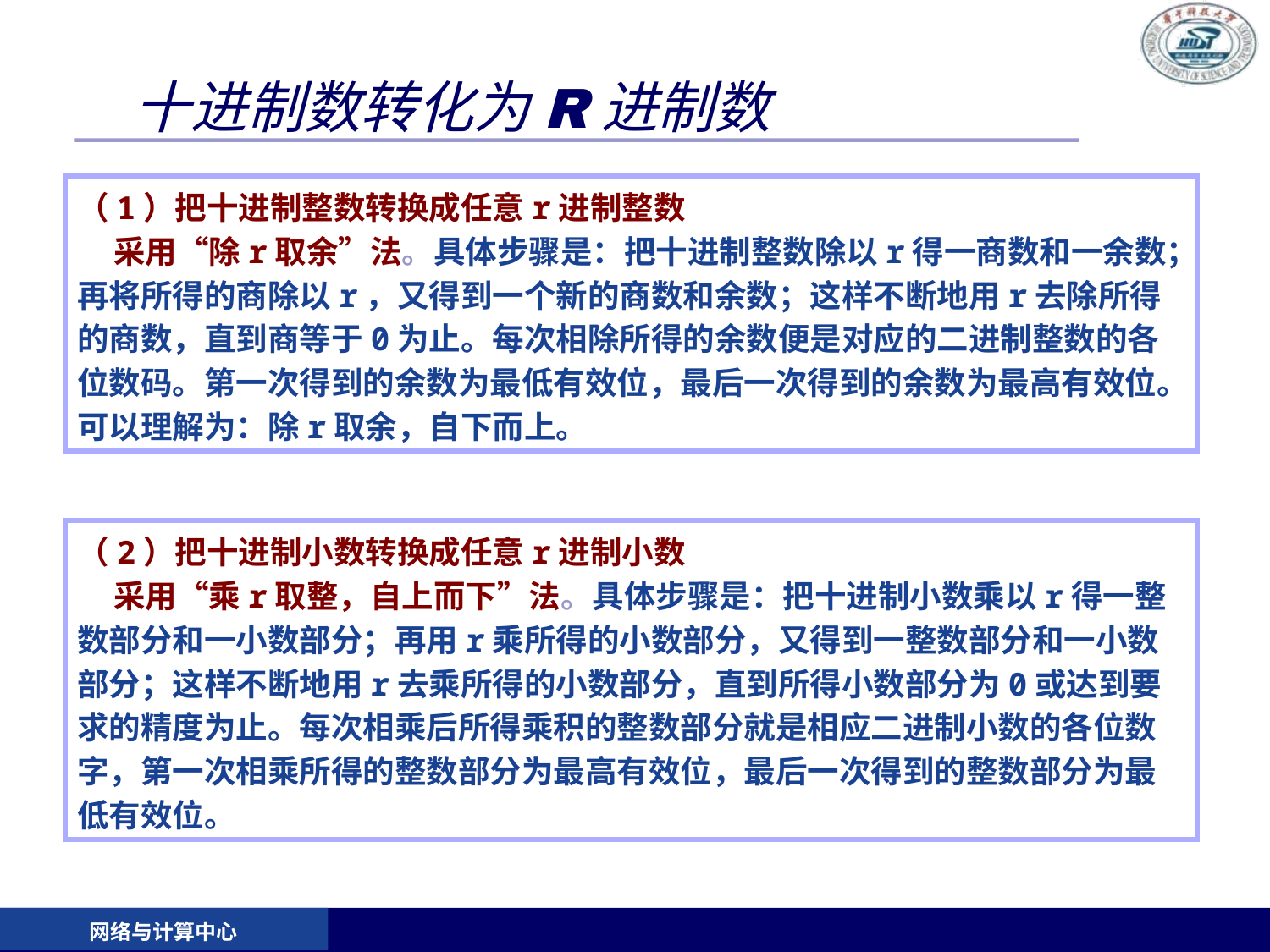

# 十进制数转化为R进制数
（1）把十进制整数转换成任意r进制整数
    采用“除r取余”法。具体步骤是：把十进制整数除以r得一商数和一余数；再将所得的商除以r，又得到一个新的商数和余数；这样不断地用r去除所得的商数，直到商等于0为止。每次相除所得的余数便是对应的二进制整数的各位数码。第一次得到的余数为最低有效位，最后一次得到的余数为最高有效位。可以理解为：除r取余，自下而上。
（2）把十进制小数转换成任意r进制小数
    采用“乘r取整，自上而下”法。具体步骤是：把十进制小数乘以r得一整数部分和一小数部分；再用r乘所得的小数部分，又得到一整数部分和一小数部分；这样不断地用r去乘所得的小数部分，直到所得小数部分为0或达到要求的精度为止。每次相乘后所得乘积的整数部分就是相应二进制小数的各位数字，第一次相乘所得的整数部分为最高有效位，最后一次得到的整数部分为最低有效位。
网络与计算中心